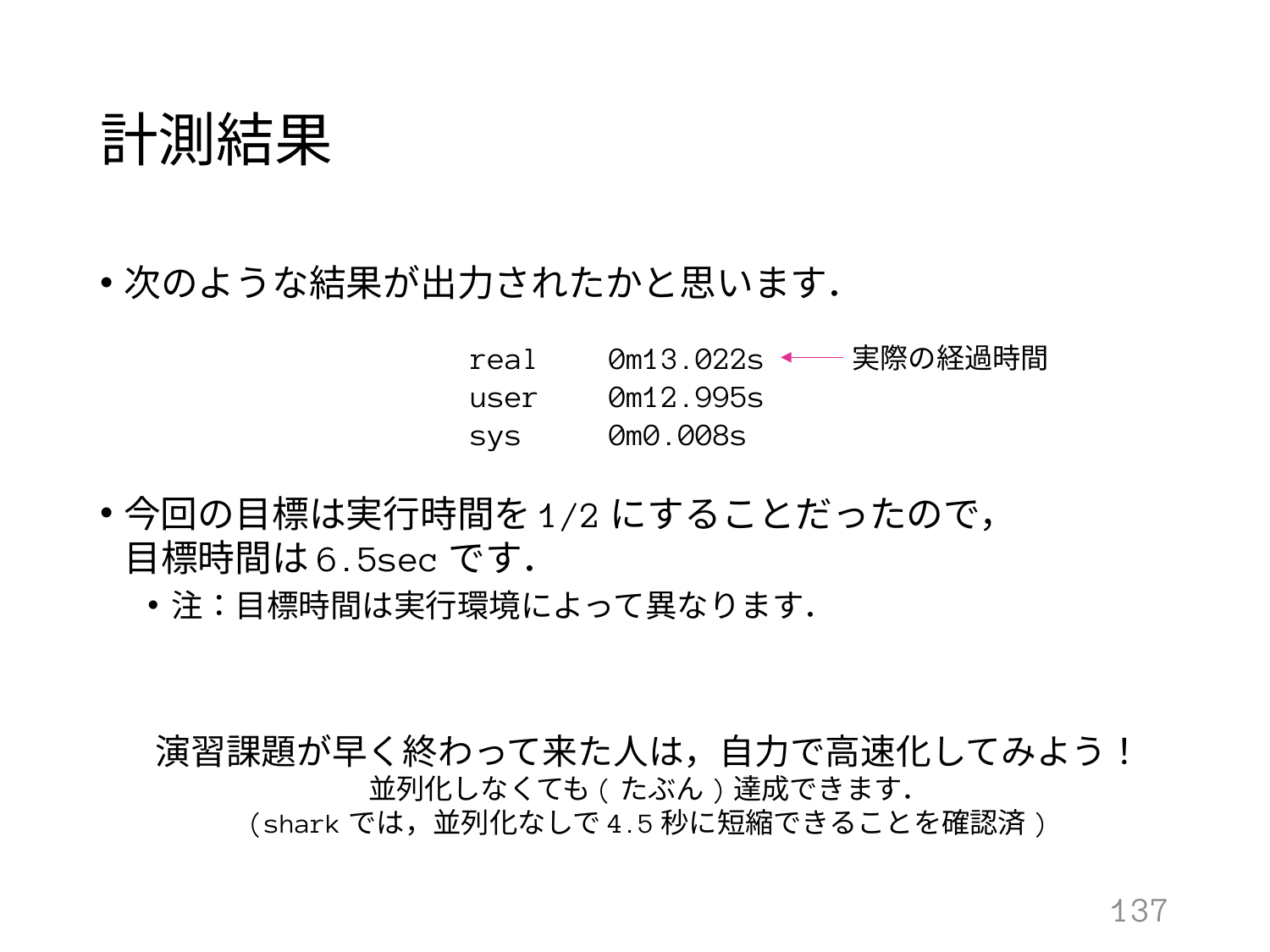

# 計測結果
次のような結果が出力されたかと思います．

今回の目標は実行時間を1/2にすることだったので，
目標時間は6.5secです．
注：目標時間は実行環境によって異なります．
real    0m13.022s
user    0m12.995s
sys     0m0.008s
実際の経過時間
演習課題が早く終わって来た人は，自力で高速化してみよう！
並列化しなくても(たぶん)達成できます．
(sharkでは，並列化なしで4.5秒に短縮できることを確認済)
137